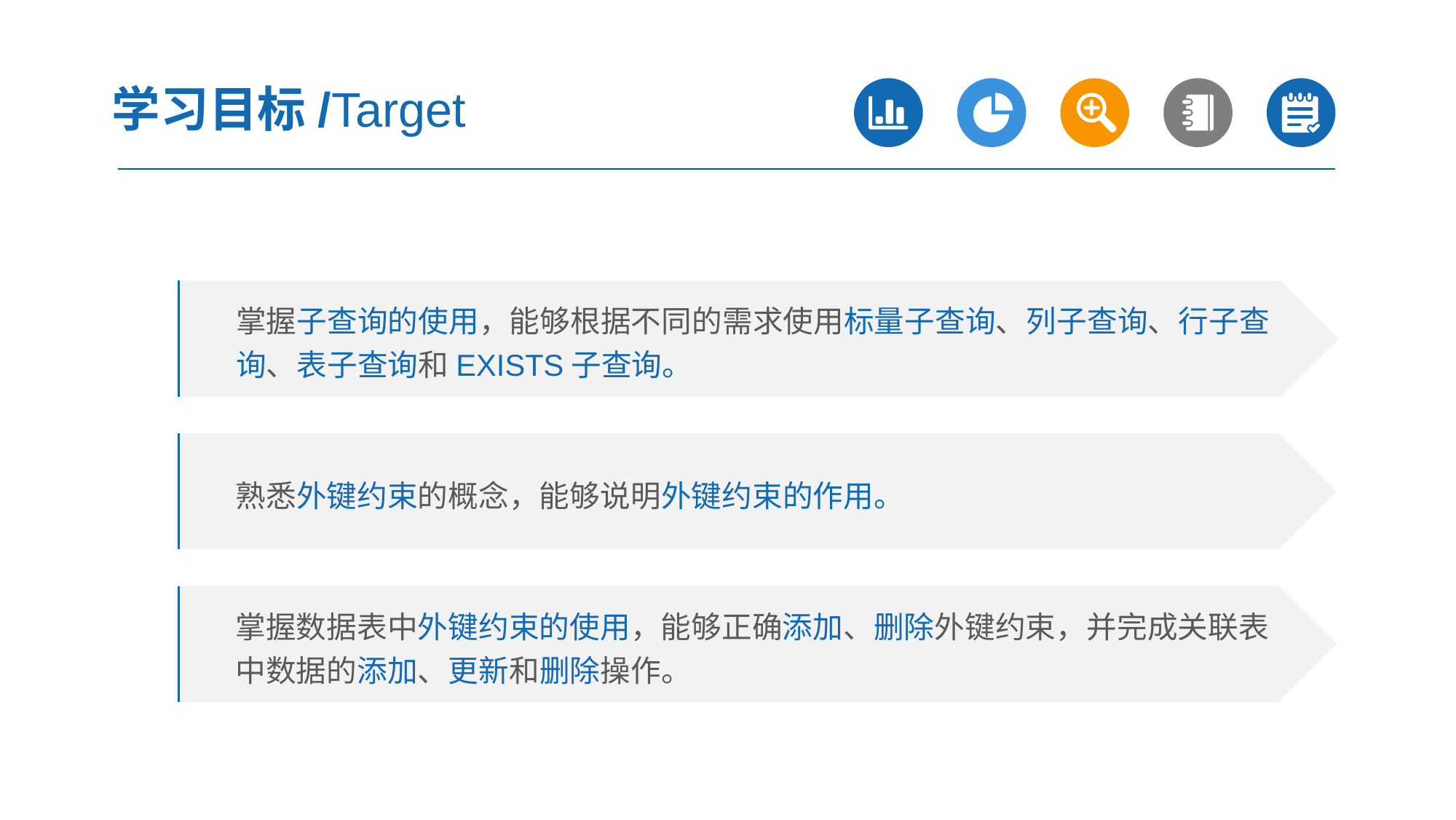

学习目标/Target
      掌握子查询的使用，能够根据不同的需求使用标量子查询、列子查询、行子查
      询、表子查询和EXISTS子查询。

      熟悉外键约束的概念，能够说明外键约束的作用。

      掌握数据表中外键约束的使用，能够正确添加、删除外键约束，并完成关联表
      中数据的添加、更新和删除操作。